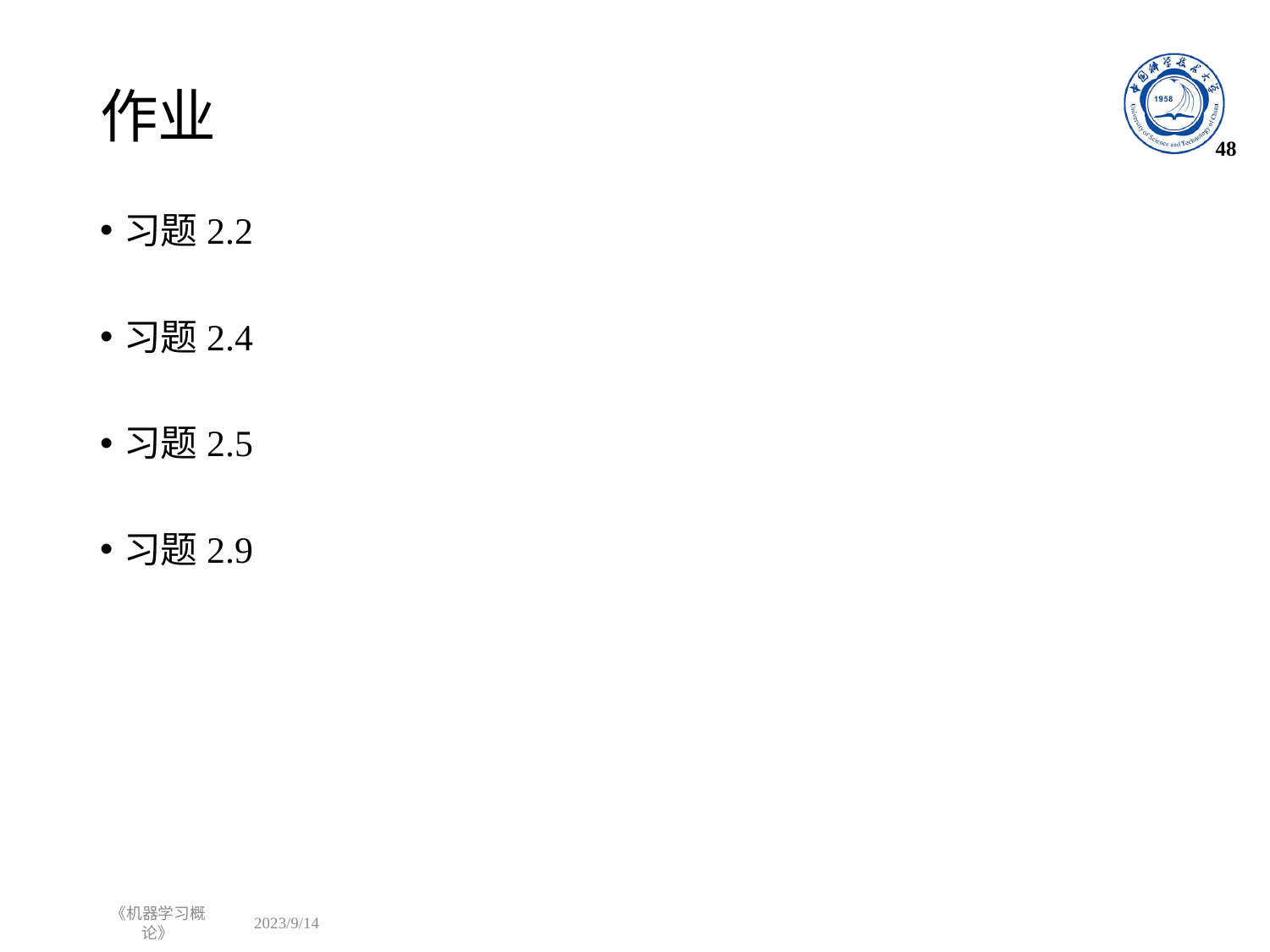

# 作业
48
习题2.2

习题2.4

习题2.5

习题2.9
《机器学习概论》
2023/9/14